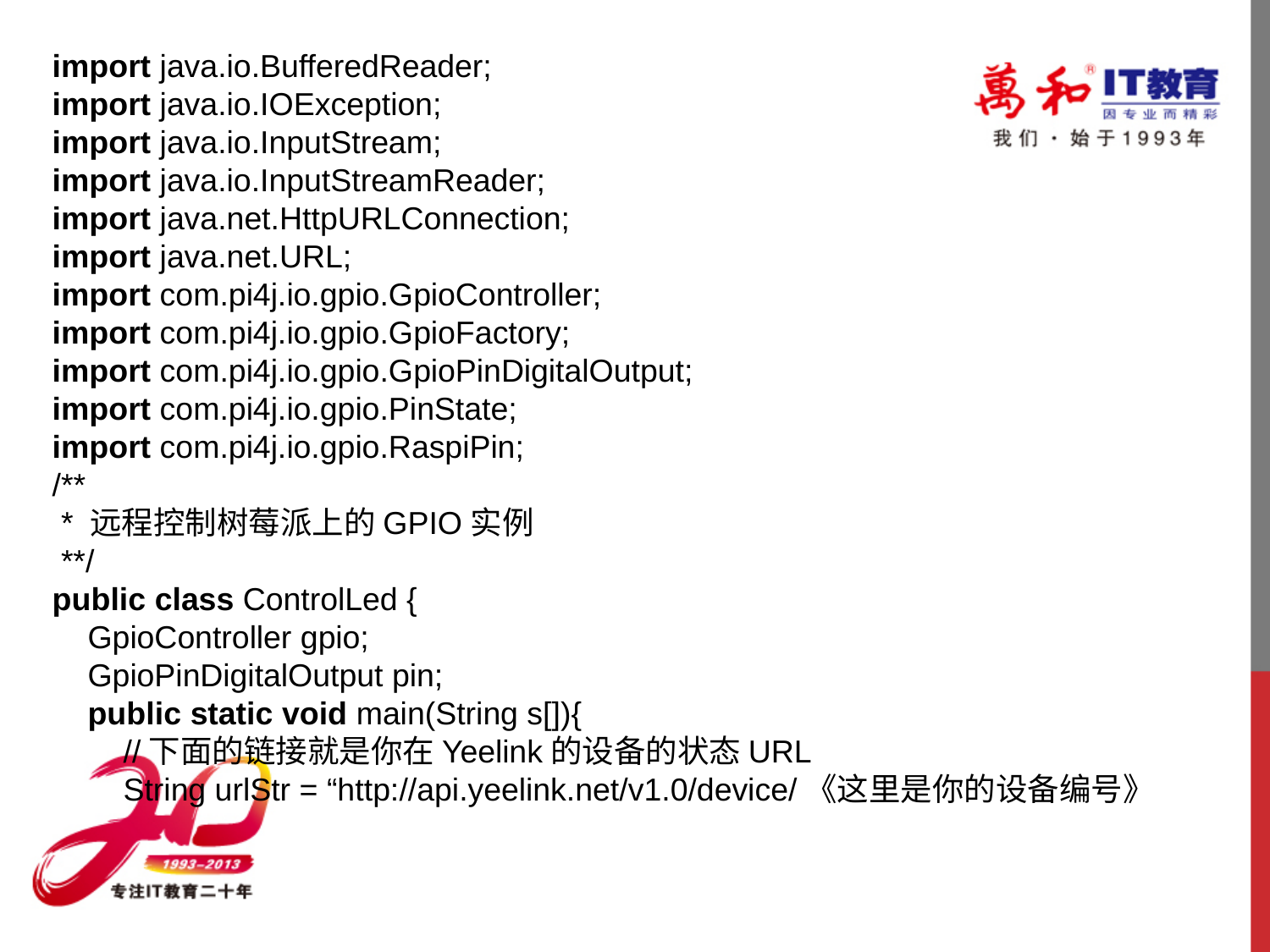

import java.io.BufferedReader;
import java.io.IOException;
import java.io.InputStream;
import java.io.InputStreamReader;
import java.net.HttpURLConnection;
import java.net.URL;
import com.pi4j.io.gpio.GpioController;
import com.pi4j.io.gpio.GpioFactory;
import com.pi4j.io.gpio.GpioPinDigitalOutput;
import com.pi4j.io.gpio.PinState;
import com.pi4j.io.gpio.RaspiPin;
/**
 * 远程控制树莓派上的GPIO实例
 **/
public class ControlLed {
    GpioController gpio;
    GpioPinDigitalOutput pin;
    public static void main(String s[]){
        //下面的链接就是你在Yeelink的设备的状态URL
        String urlStr = “http://api.yeelink.net/v1.0/device/《这里是你的设备编号》